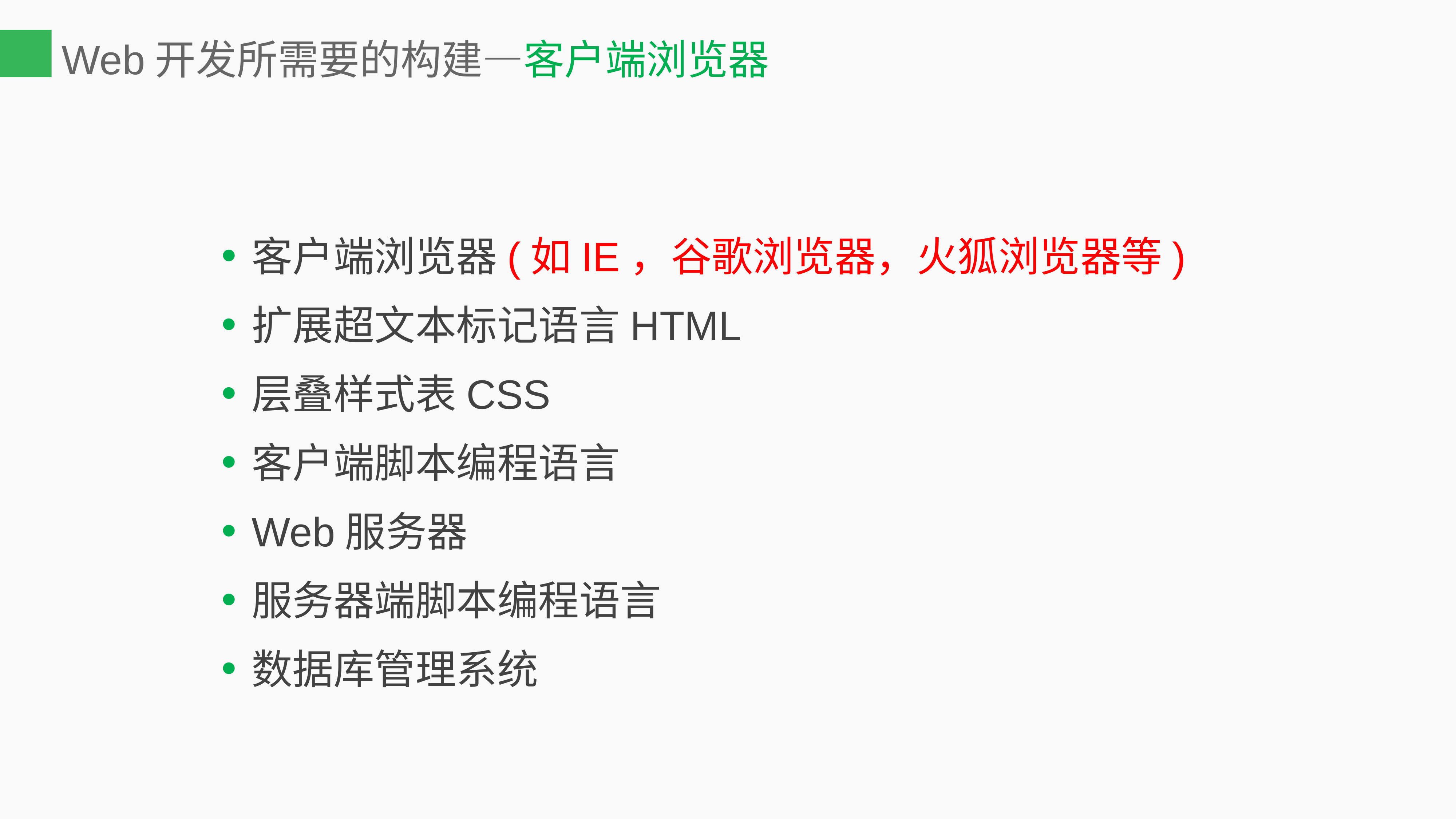

# Web开发所需要的构建—客户端浏览器
客户端浏览器(如IE，谷歌浏览器，火狐浏览器等)
扩展超文本标记语言HTML
层叠样式表CSS
客户端脚本编程语言
Web服务器
服务器端脚本编程语言
数据库管理系统